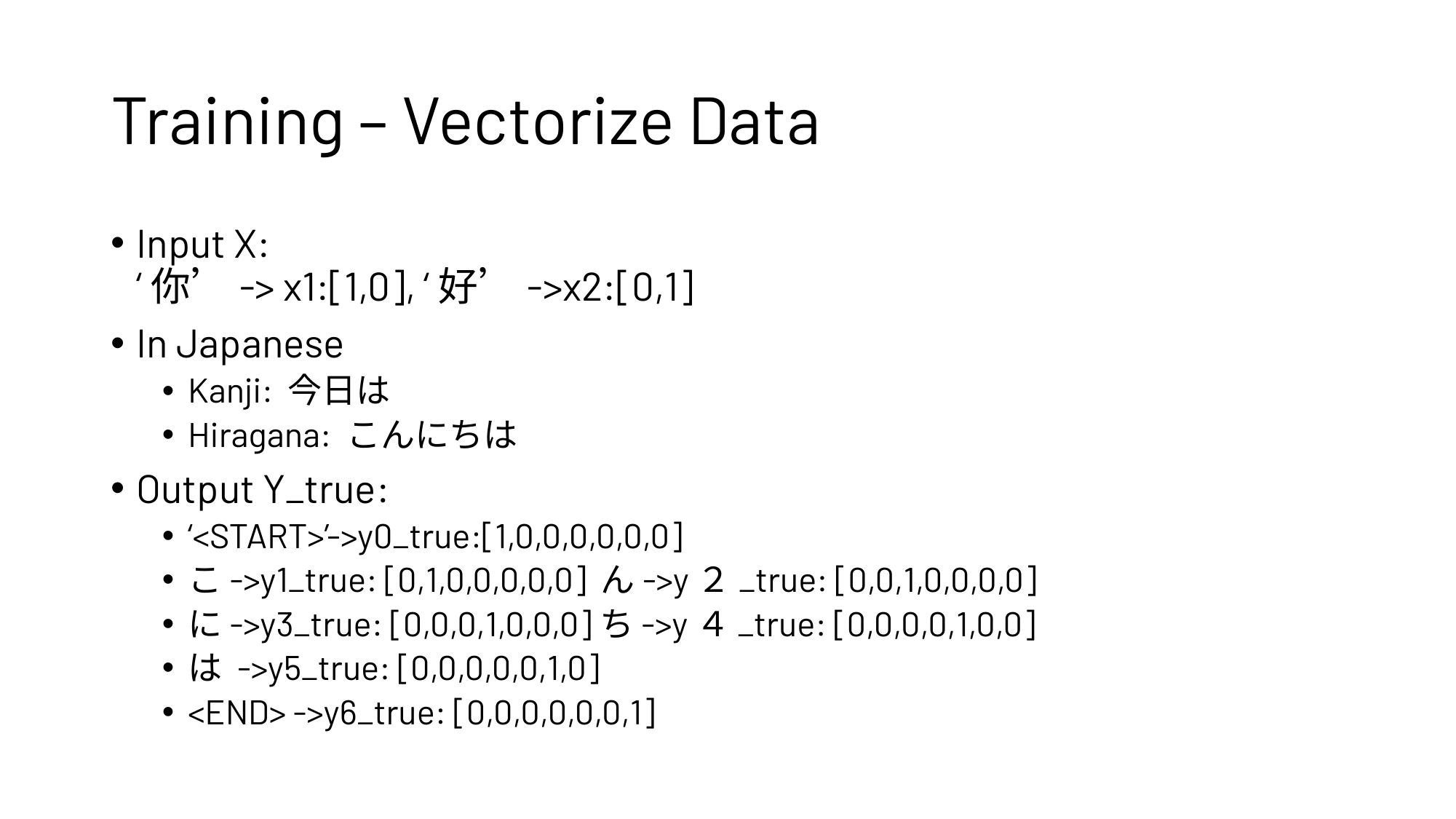

# Training – Vectorize Data
Input X:
‘你’-> x1:[1,0], ‘好’->x2:[0,1]
In Japanese
Kanji: 今日は
Hiragana: こんにちは
Output Y_true:
‘<START>’->y0_true:[1,0,0,0,0,0,0]
こ->y1_true: [0,1,0,0,0,0,0] ん->y２_true: [0,0,1,0,0,0,0]
に->y3_true: [0,0,0,1,0,0,0]ち->y４_true: [0,0,0,0,1,0,0]
は ->y5_true: [0,0,0,0,0,1,0]
<END> ->y6_true: [0,0,0,0,0,0,1]